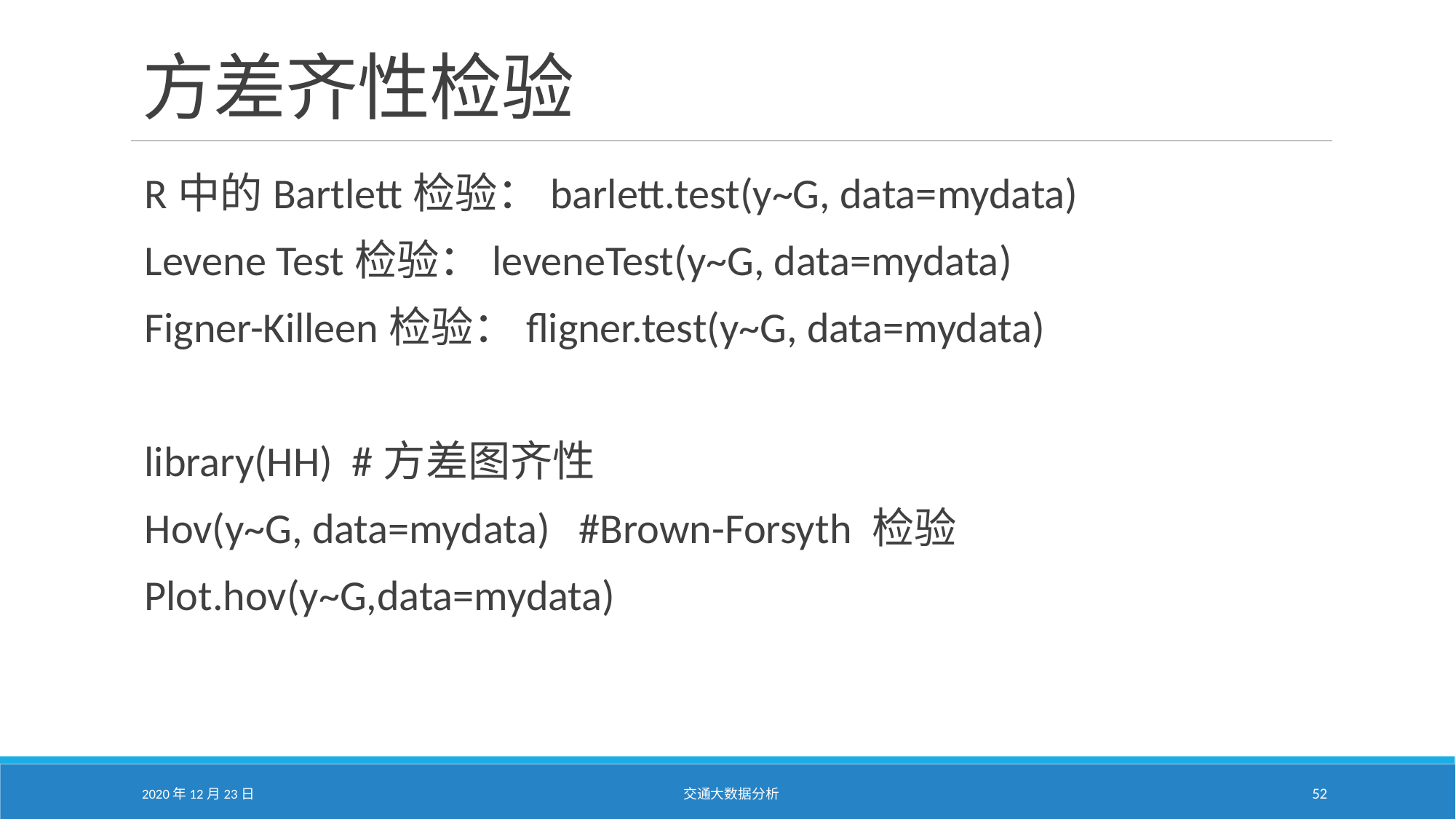

# 方差齐性检验
R中的Bartlett检验：barlett.test(y~G, data=mydata)
Levene Test检验：leveneTest(y~G, data=mydata)
Figner-Killeen检验：fligner.test(y~G, data=mydata)

library(HH)  #方差图齐性
Hov(y~G, data=mydata)   #Brown-Forsyth 检验
Plot.hov(y~G,data=mydata)
2020年12月23日
交通大数据分析
52